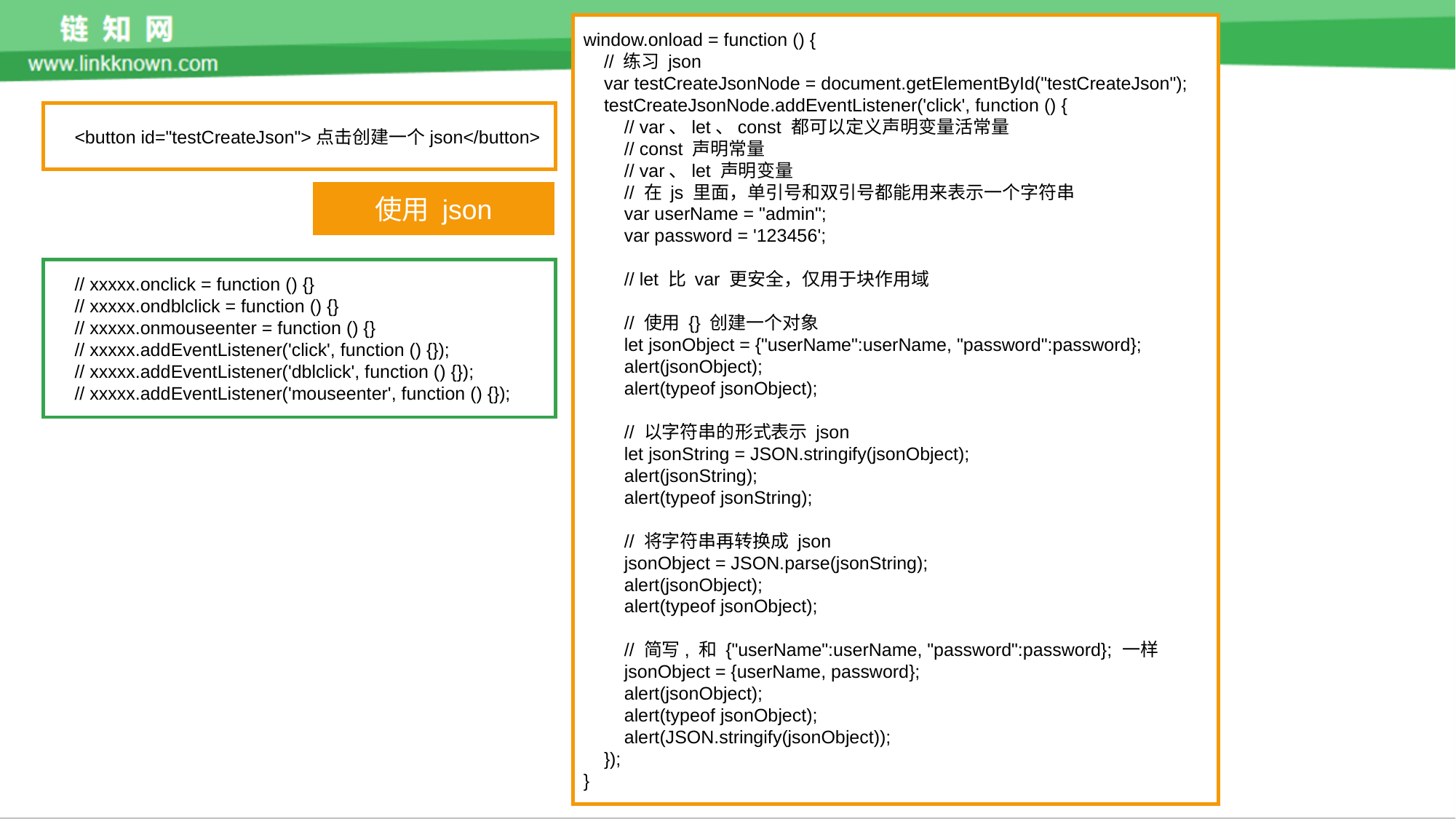

window.onload = function () {
    // 练习 json
    var testCreateJsonNode = document.getElementById("testCreateJson");
    testCreateJsonNode.addEventListener('click', function () {
        // var、let、const 都可以定义声明变量活常量
        // const 声明常量
        // var、let 声明变量
        // 在 js 里面，单引号和双引号都能用来表示一个字符串
        var userName = "admin";
        var password = '123456';

        // let 比 var 更安全，仅用于块作用域

        // 使用 {} 创建一个对象
        let jsonObject = {"userName":userName, "password":password};
        alert(jsonObject);
        alert(typeof jsonObject);

        // 以字符串的形式表示 json
        let jsonString = JSON.stringify(jsonObject);
        alert(jsonString);
        alert(typeof jsonString);

        // 将字符串再转换成 json
        jsonObject = JSON.parse(jsonString);
        alert(jsonObject);
        alert(typeof jsonObject);

        // 简写, 和 {"userName":userName, "password":password}; 一样
        jsonObject = {userName, password};
        alert(jsonObject);
        alert(typeof jsonObject);
        alert(JSON.stringify(jsonObject));
    });
}
    <button id="testCreateJson">点击创建一个json</button>
使用 json
    // xxxxx.onclick = function () {}
    // xxxxx.ondblclick = function () {}
    // xxxxx.onmouseenter = function () {}
    // xxxxx.addEventListener('click', function () {});
    // xxxxx.addEventListener('dblclick', function () {});
    // xxxxx.addEventListener('mouseenter', function () {});